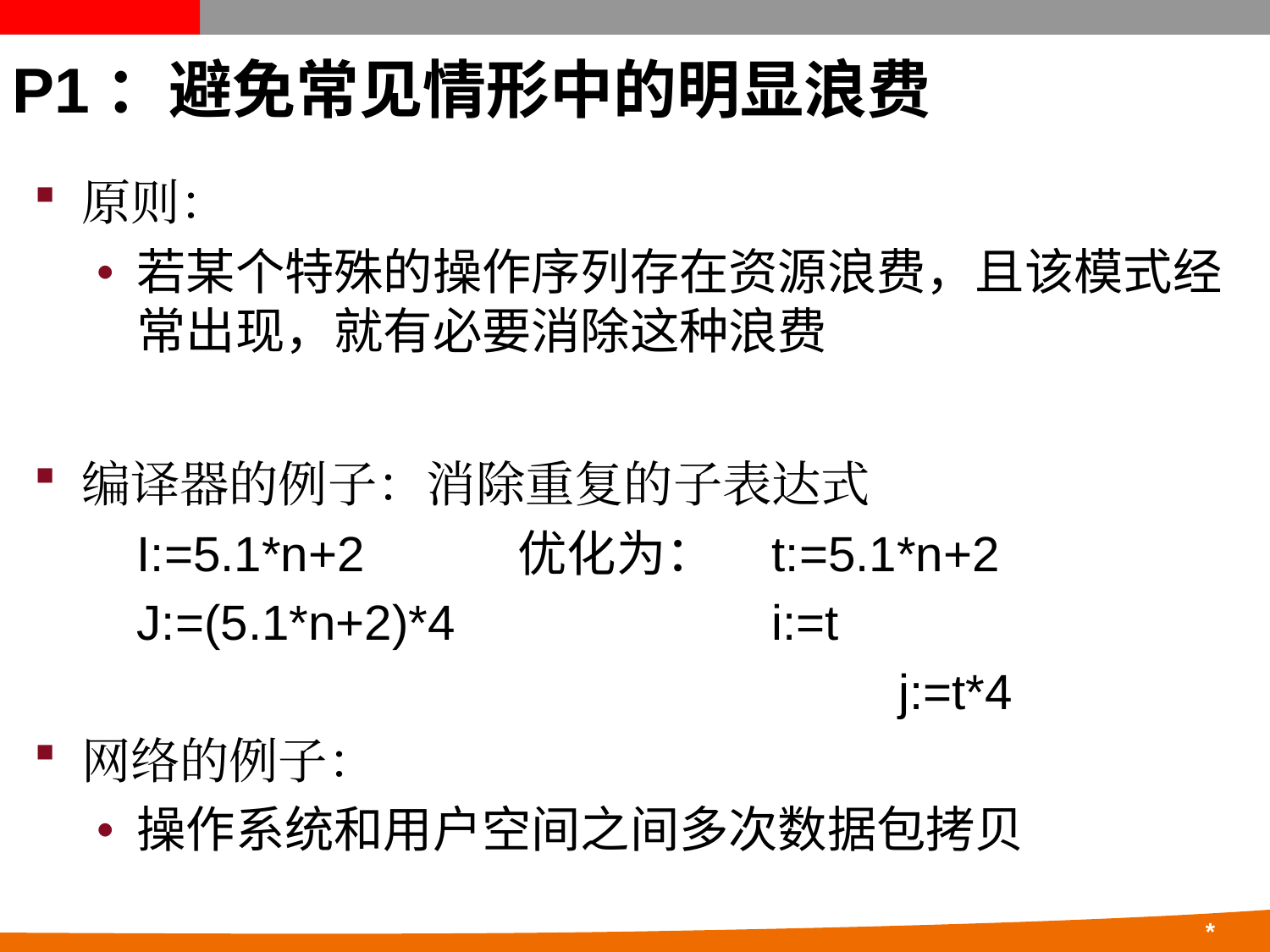

# P1：避免常见情形中的明显浪费
原则：
若某个特殊的操作序列存在资源浪费，且该模式经常出现，就有必要消除这种浪费

编译器的例子：消除重复的子表达式
	I:=5.1*n+2		优化为：	t:=5.1*n+2
	J:=(5.1*n+2)*4 		   	i:=t
						   	j:=t*4
网络的例子：
操作系统和用户空间之间多次数据包拷贝